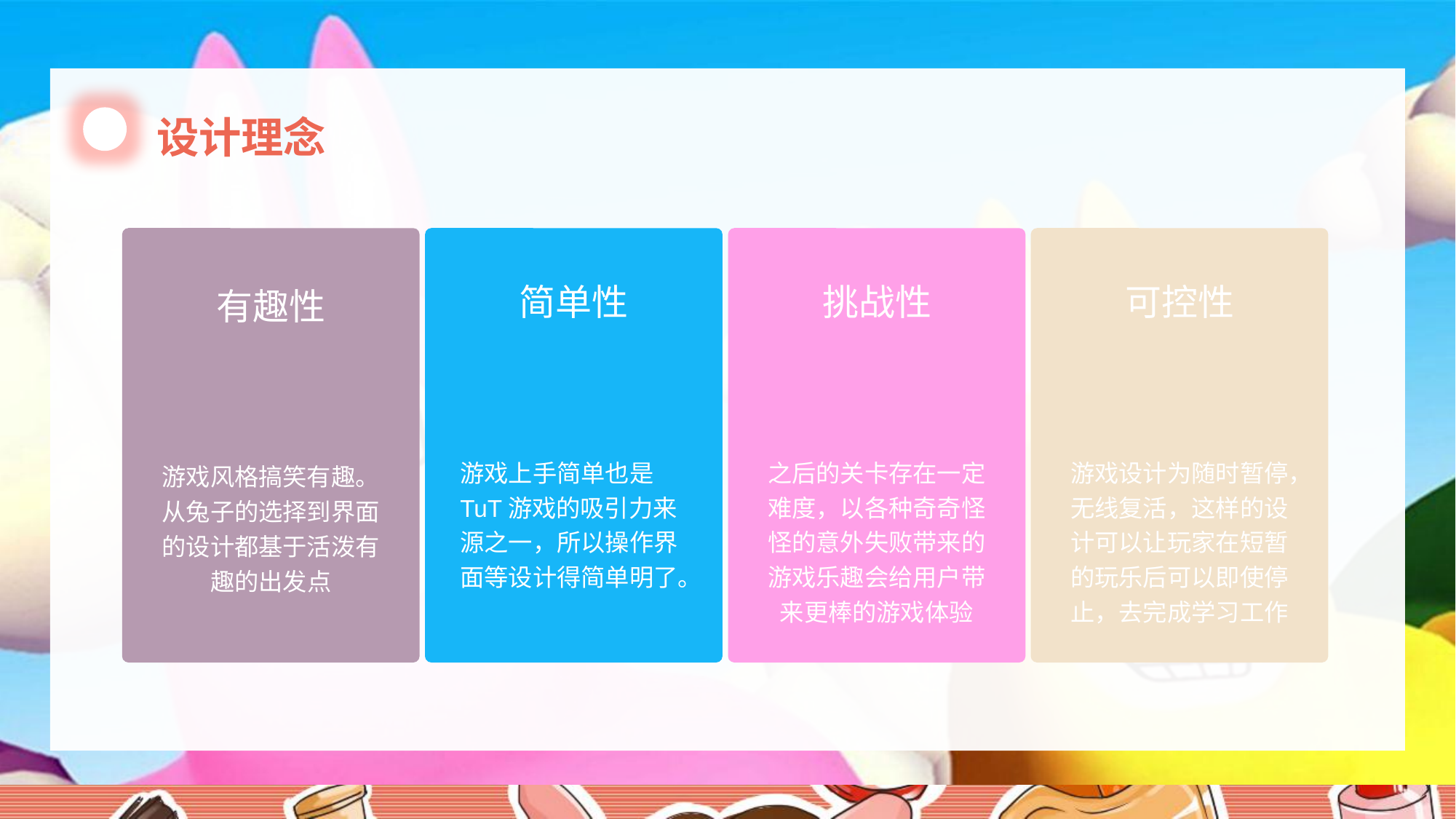

设计理念

有趣性
游戏风格搞笑有趣。从兔子的选择到界面的设计都基于活泼有趣的出发点

简单性
游戏上手简单也是TuT游戏的吸引力来源之一，所以操作界面等设计得简单明了。

挑战性
之后的关卡存在一定难度，以各种奇奇怪怪的意外失败带来的游戏乐趣会给用户带来更棒的游戏体验

可控性
游戏设计为随时暂停，无线复活，这样的设计可以让玩家在短暂的玩乐后可以即使停止，去完成学习工作